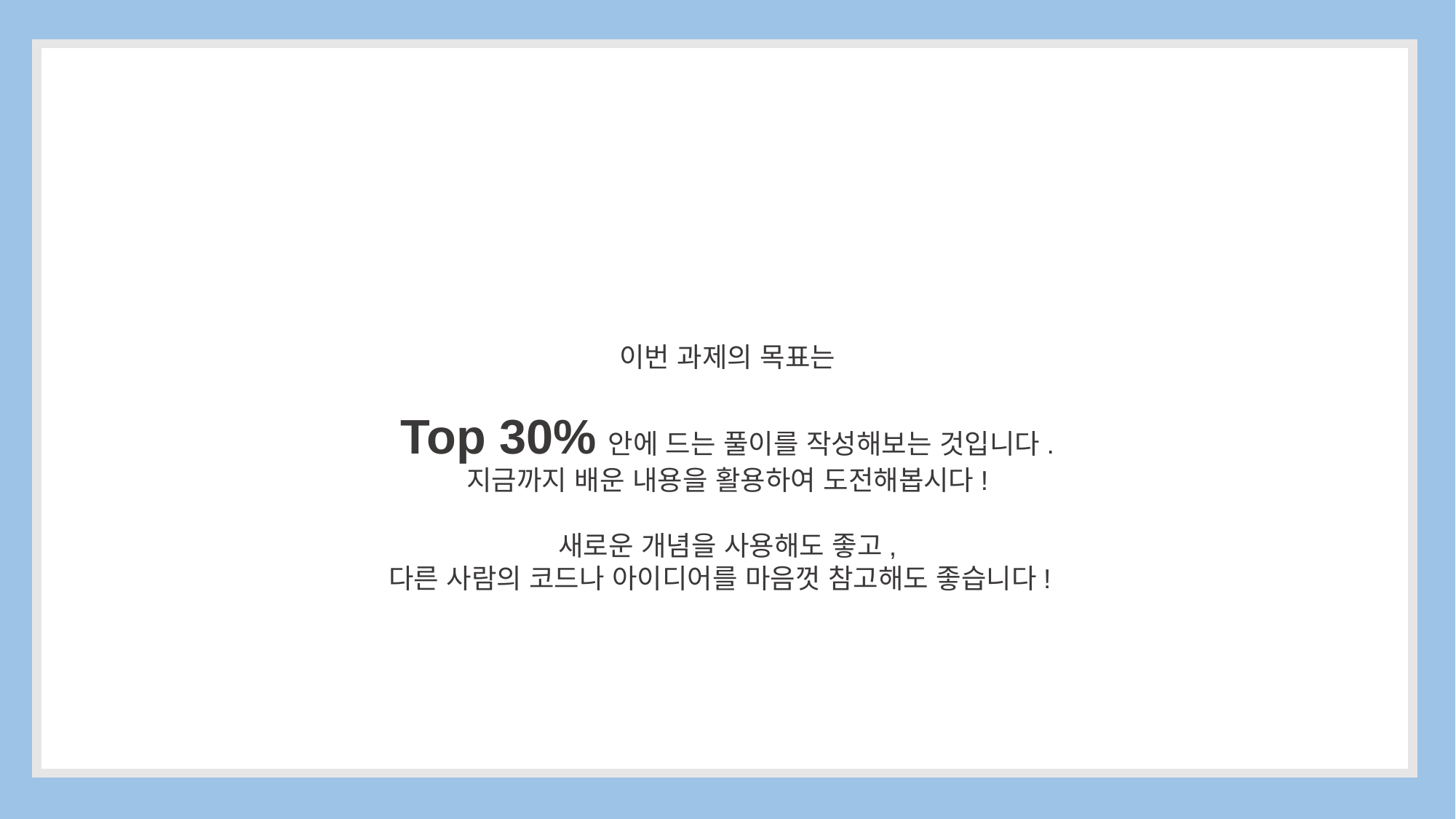

이번 과제의 목표는

Top 30%안에 드는 풀이를 작성해보는 것입니다.
지금까지 배운 내용을 활용하여 도전해봅시다!

새로운 개념을 사용해도 좋고,
다른 사람의 코드나 아이디어를 마음껏 참고해도 좋습니다!